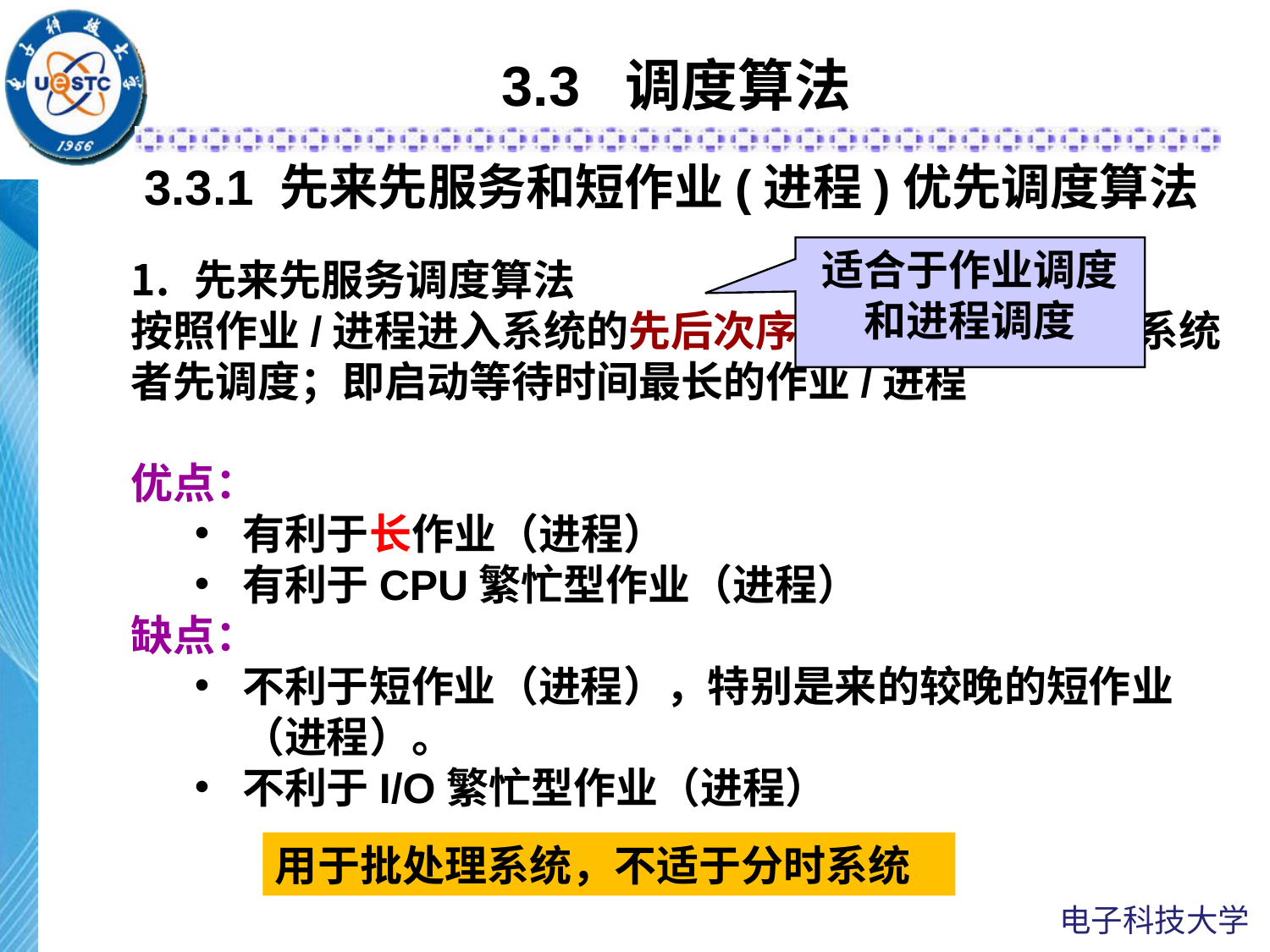

# 3.3  调度算法
3.3.1 先来先服务和短作业(进程)优先调度算法
适合于作业调度和进程调度
先来先服务调度算法
按照作业/进程进入系统的先后次序进行调度，先进入系统者先调度；即启动等待时间最长的作业/进程

优点：
有利于长作业（进程）
有利于CPU繁忙型作业（进程）
缺点：
不利于短作业（进程），特别是来的较晚的短作业（进程）。
不利于I/O繁忙型作业（进程）

用于批处理系统，不适于分时系统